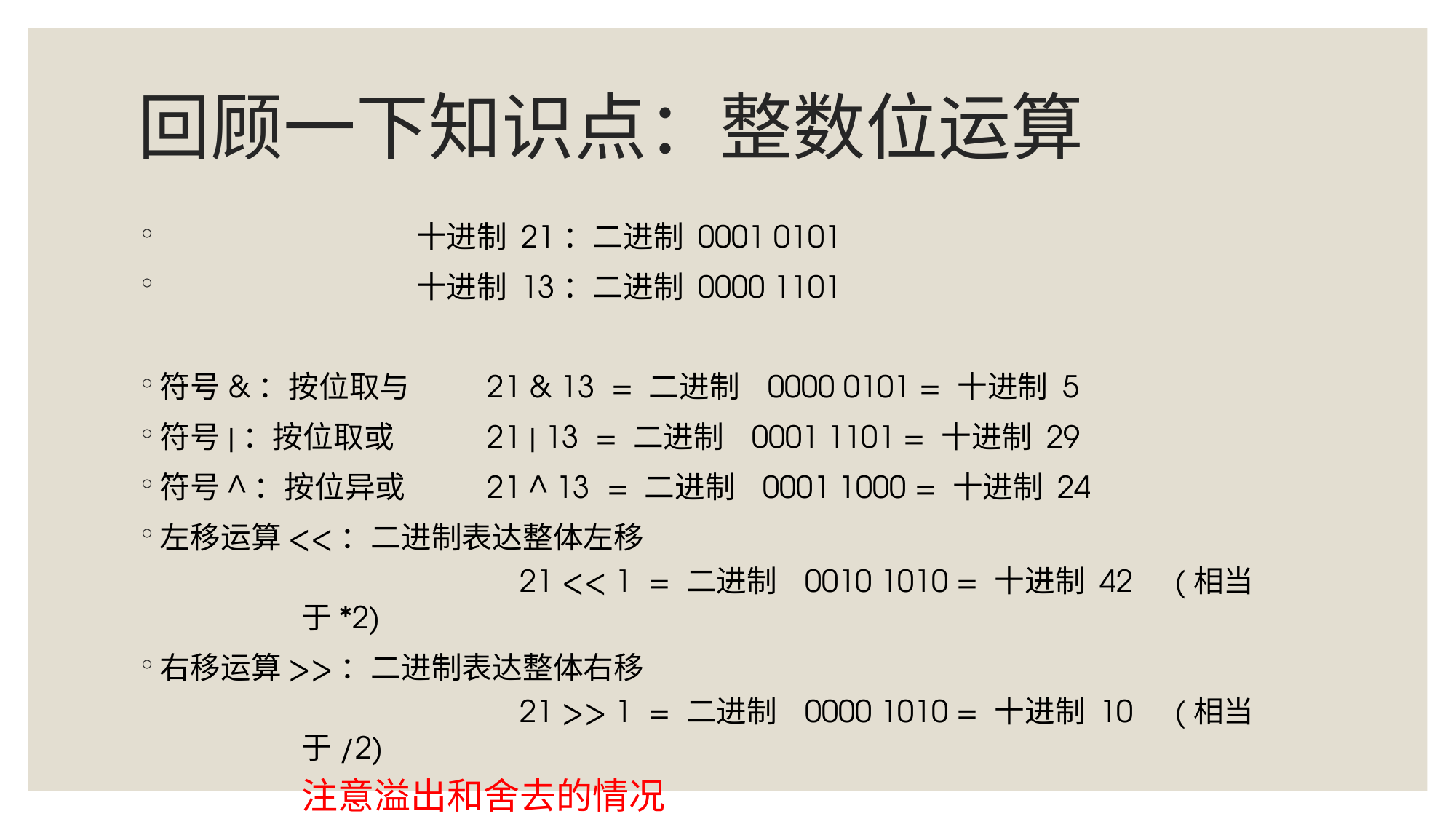

# 回顾一下知识点：整数位运算
                                     十进制 21：二进制 0001 0101
                                     十进制 13：二进制 0000 1101

符号&：按位取与	21 & 13  = 二进制   0000 0101 = 十进制 5
符号|：按位取或	21 | 13  = 二进制   0001 1101 = 十进制 29
符号^：按位异或	21 ^ 13  = 二进制   0001 1000 = 十进制 24
左移运算<<：二进制表达整体左移
		21 << 1  = 二进制   0010 1010 = 十进制 42	(相当于*2)
右移运算>>：二进制表达整体右移
		21 >> 1  = 二进制   0000 1010 = 十进制 10	(相当于/2)
注意溢出和舍去的情况